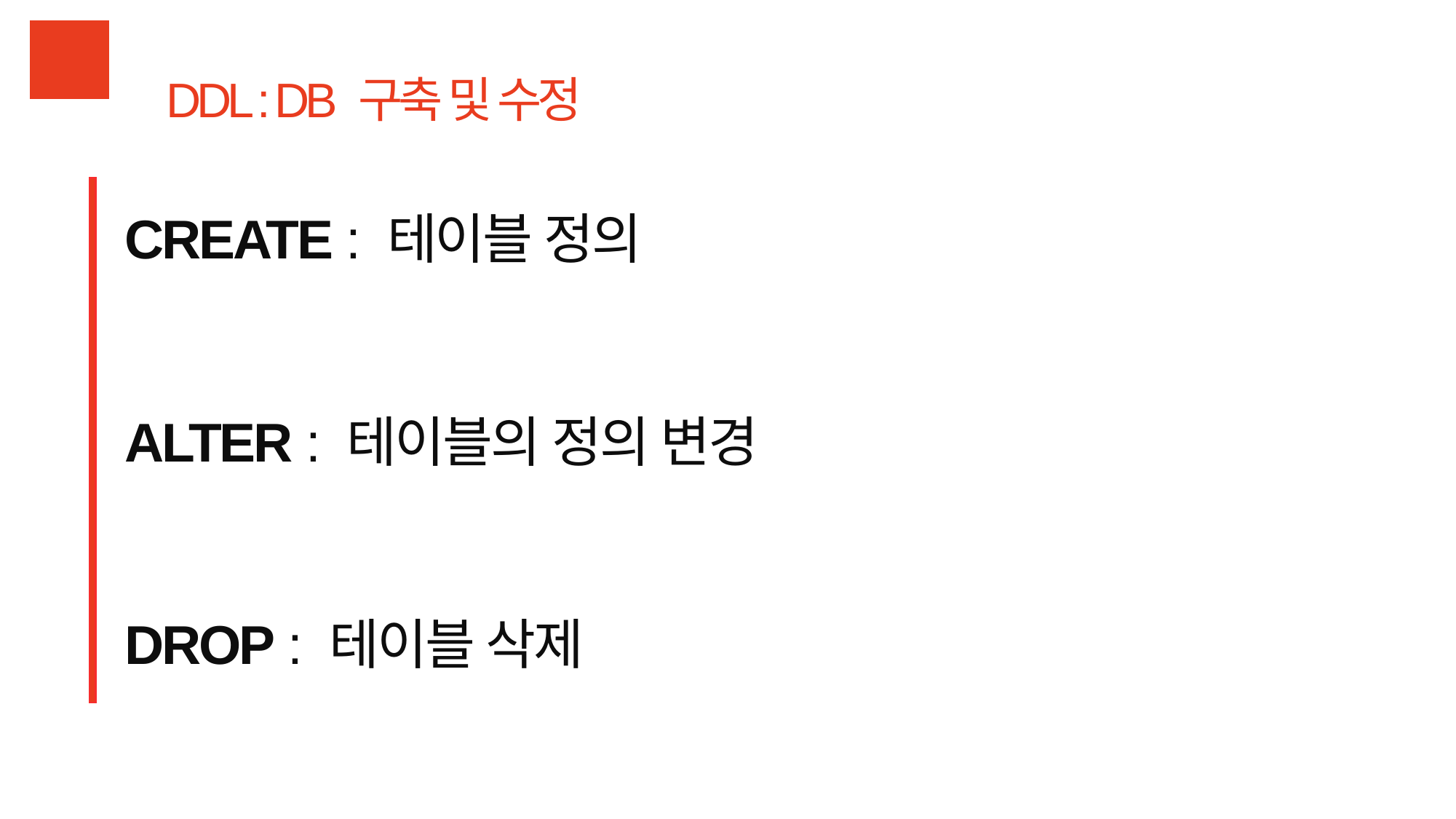

DDL : DB 구축 및 수정

CREATE : 테이블 정의
ALTER : 테이블의 정의 변경
DROP : 테이블 삭제